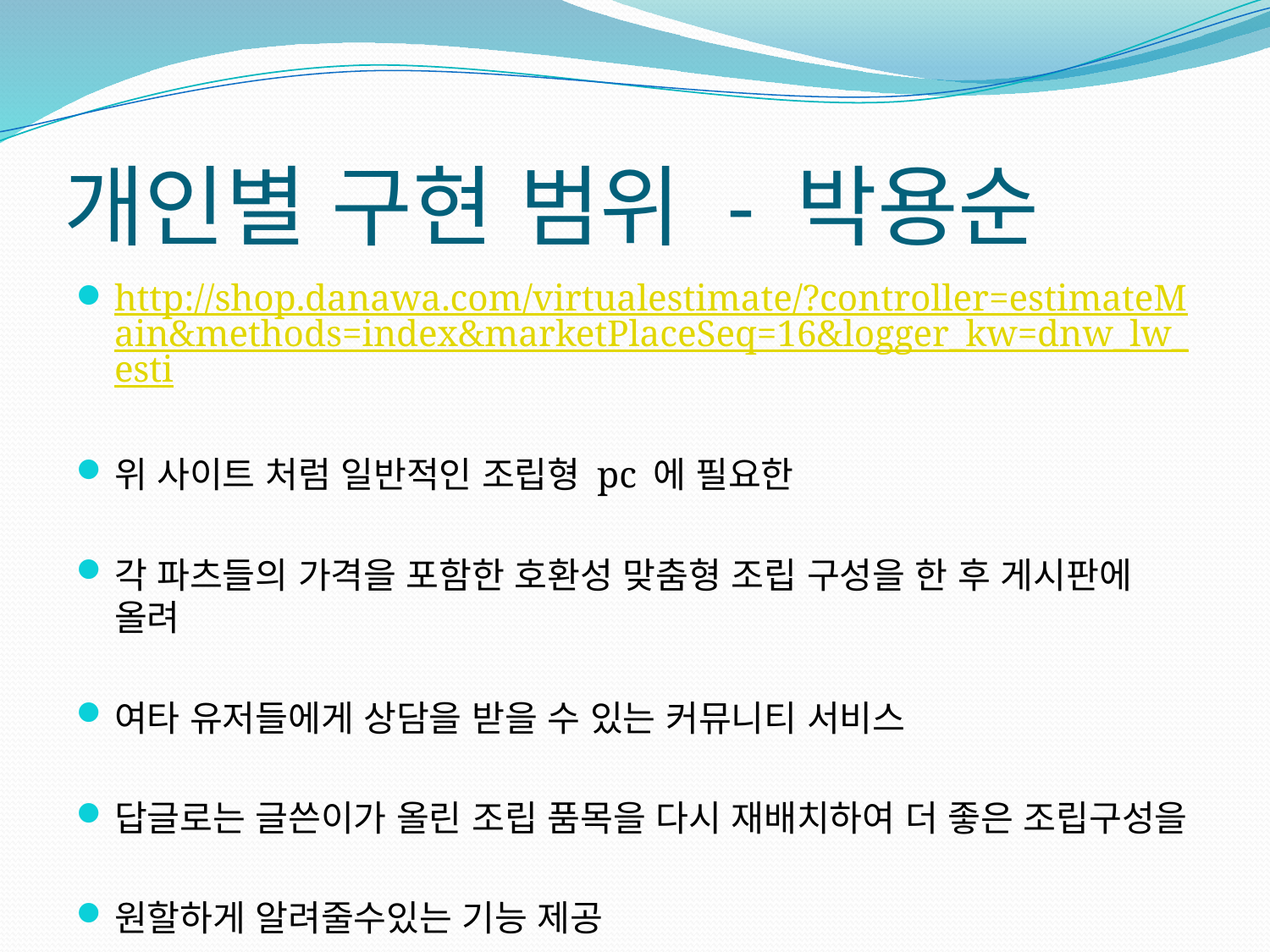

# 개인별 구현 범위 - 박용순
http://shop.danawa.com/virtualestimate/?controller=estimateMain&methods=index&marketPlaceSeq=16&logger_kw=dnw_lw_esti

위 사이트 처럼 일반적인 조립형 pc 에 필요한

각 파츠들의 가격을 포함한 호환성 맞춤형 조립 구성을 한 후 게시판에 올려

여타 유저들에게 상담을 받을 수 있는 커뮤니티 서비스

답글로는 글쓴이가 올린 조립 품목을 다시 재배치하여 더 좋은 조립구성을

원할하게 알려줄수있는 기능 제공